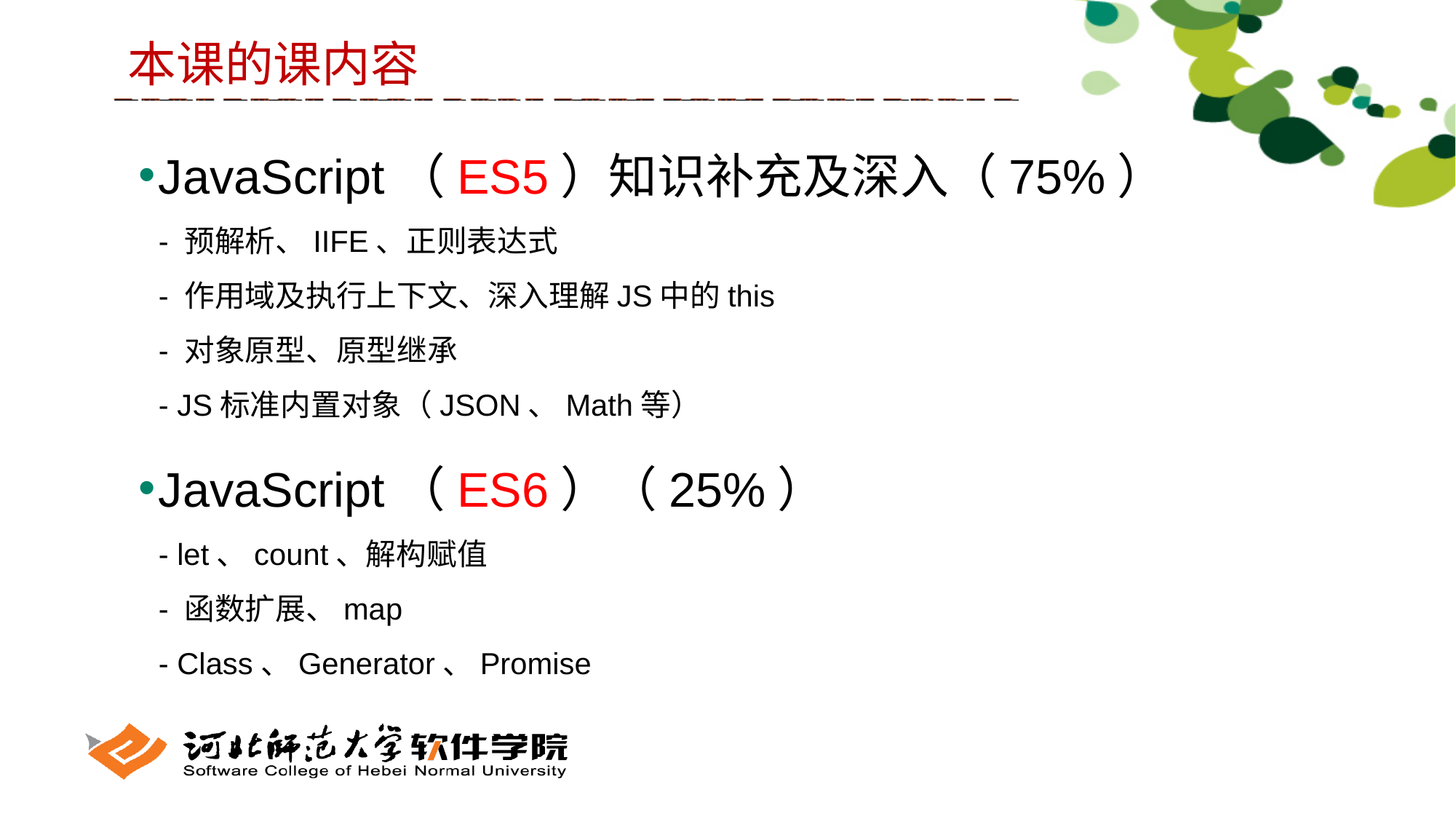

本课的课内容
JavaScript（ES5）知识补充及深入（75%）
- 预解析、IIFE、正则表达式
- 作用域及执行上下文、深入理解JS中的this
- 对象原型、原型继承
- JS标准内置对象（JSON、Math等）
JavaScript（ES6）（25%）
- let、count、解构赋值
- 函数扩展、map
- Class、Generator、Promise